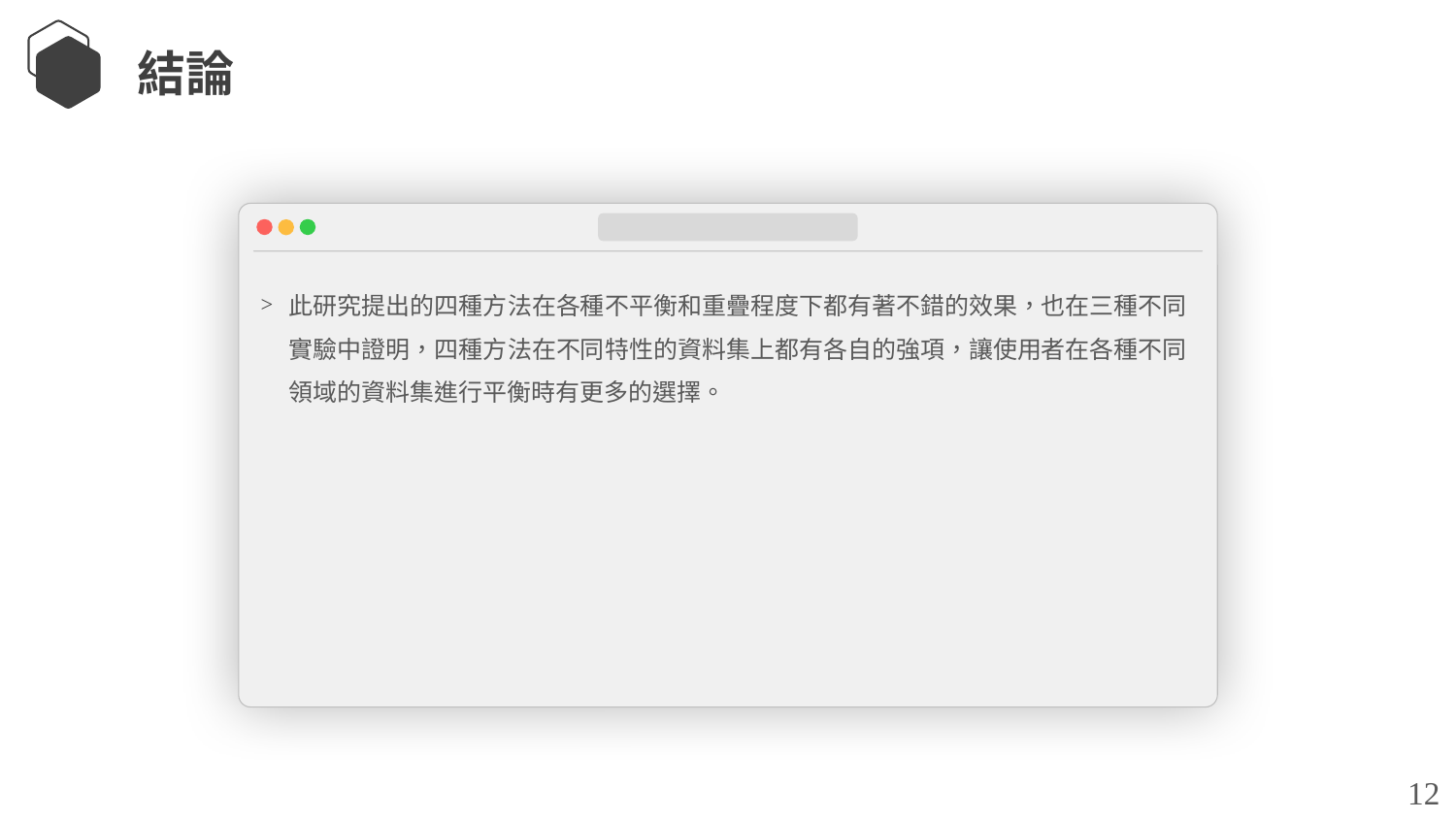

結論

此研究提出的四種方法在各種不平衡和重疊程度下都有著不錯的效果，也在三種不同實驗中證明，四種方法在不同特性的資料集上都有各自的強項，讓使用者在各種不同領域的資料集進行平衡時有更多的選擇。
12